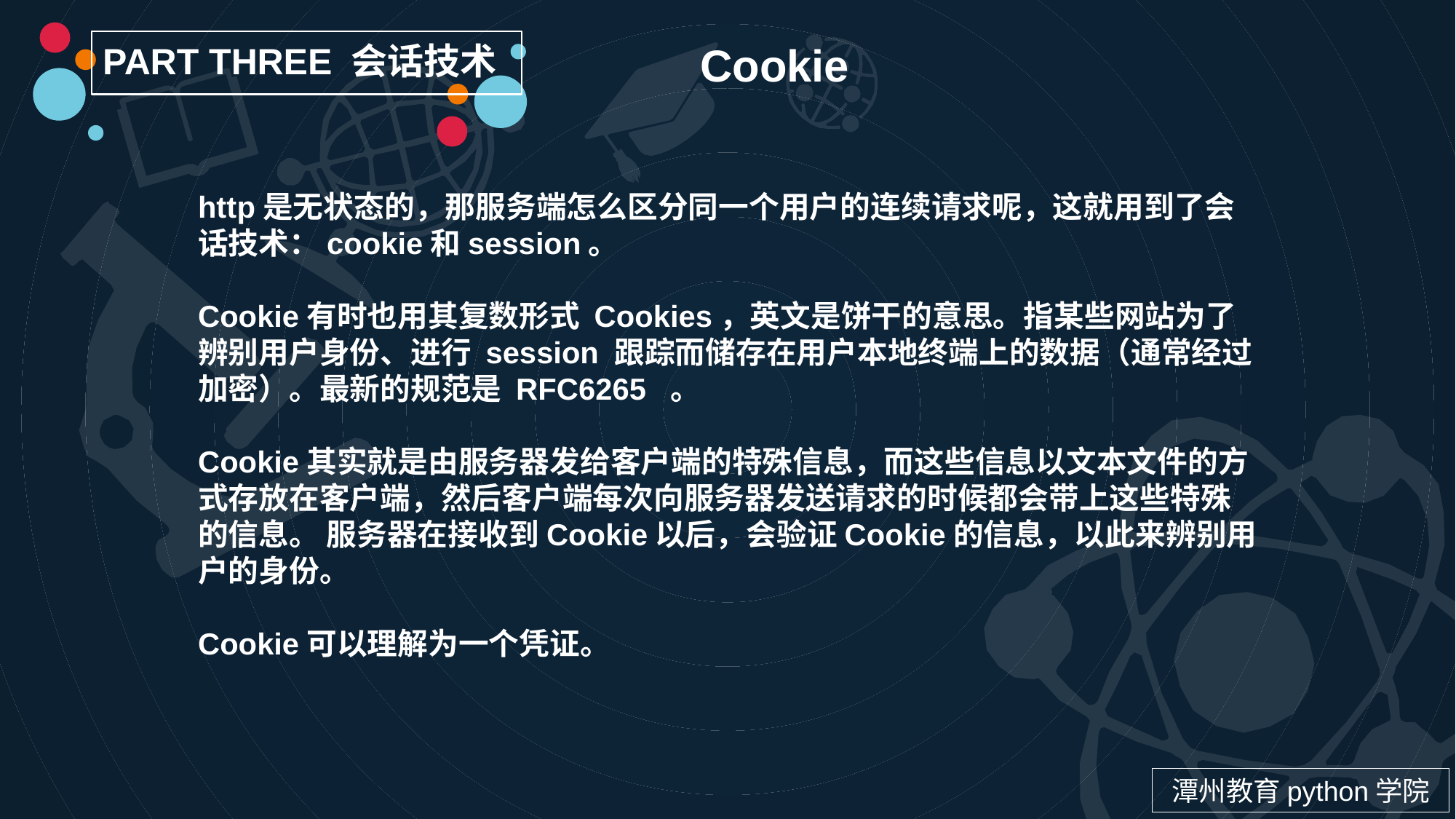

Cookie
PART THREE 会话技术
http是无状态的，那服务端怎么区分同一个用户的连续请求呢，这就用到了会话技术：cookie和session。

Cookie有时也用其复数形式 Cookies，英文是饼干的意思。指某些网站为了辨别用户身份、进行 session 跟踪而储存在用户本地终端上的数据（通常经过加密）。最新的规范是 RFC6265  。

Cookie其实就是由服务器发给客户端的特殊信息，而这些信息以文本文件的方式存放在客户端，然后客户端每次向服务器发送请求的时候都会带上这些特殊的信息。 服务器在接收到Cookie以后，会验证Cookie的信息，以此来辨别用户的身份。

Cookie可以理解为一个凭证。
潭州教育python学院